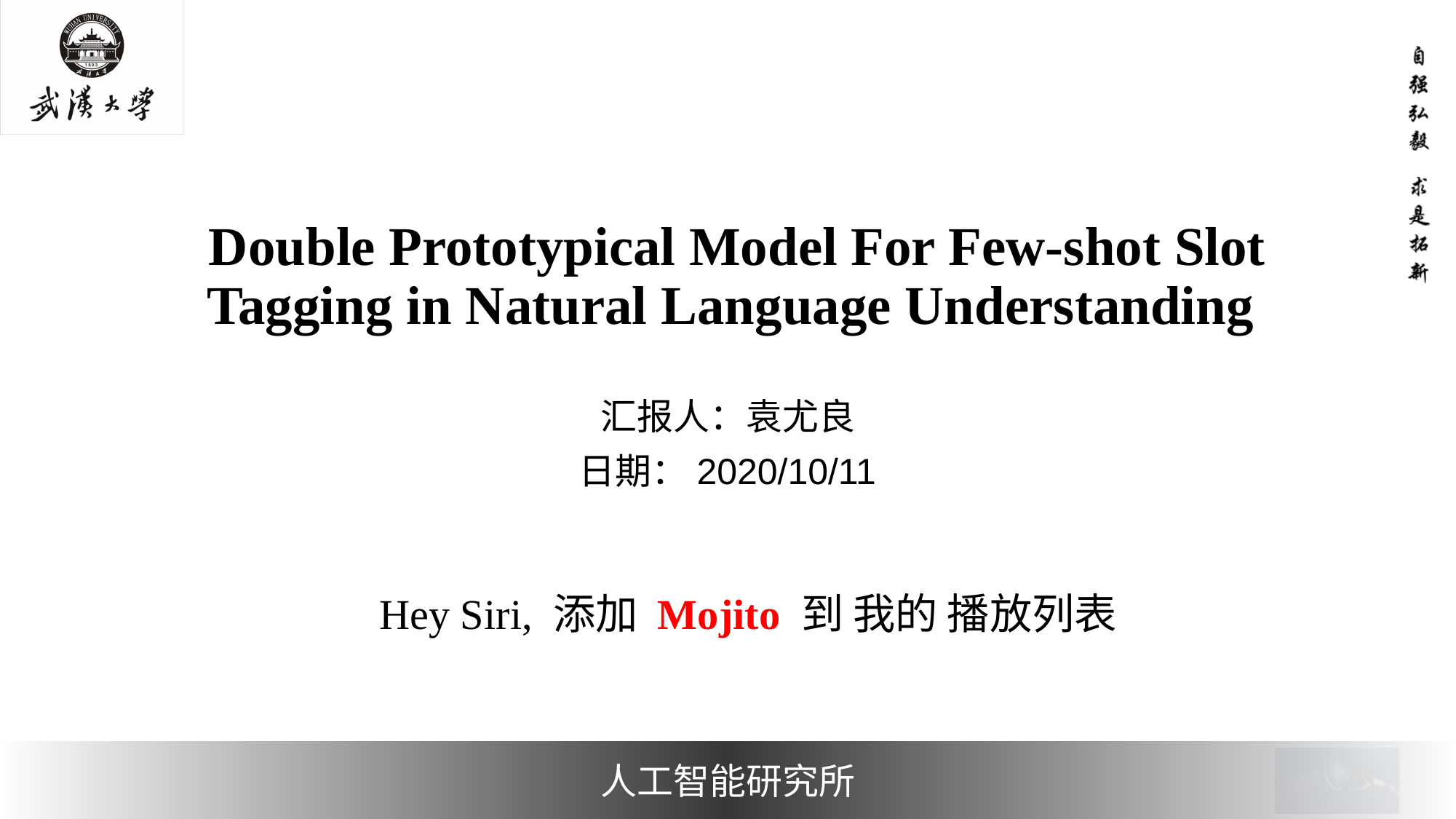

# Double Prototypical Model For Few-shot Slot Tagging in Natural Language Understanding
汇报人：袁尤良
日期：2020/10/11

Hey Siri, 添加 Mojito 到 我的 播放列表
1